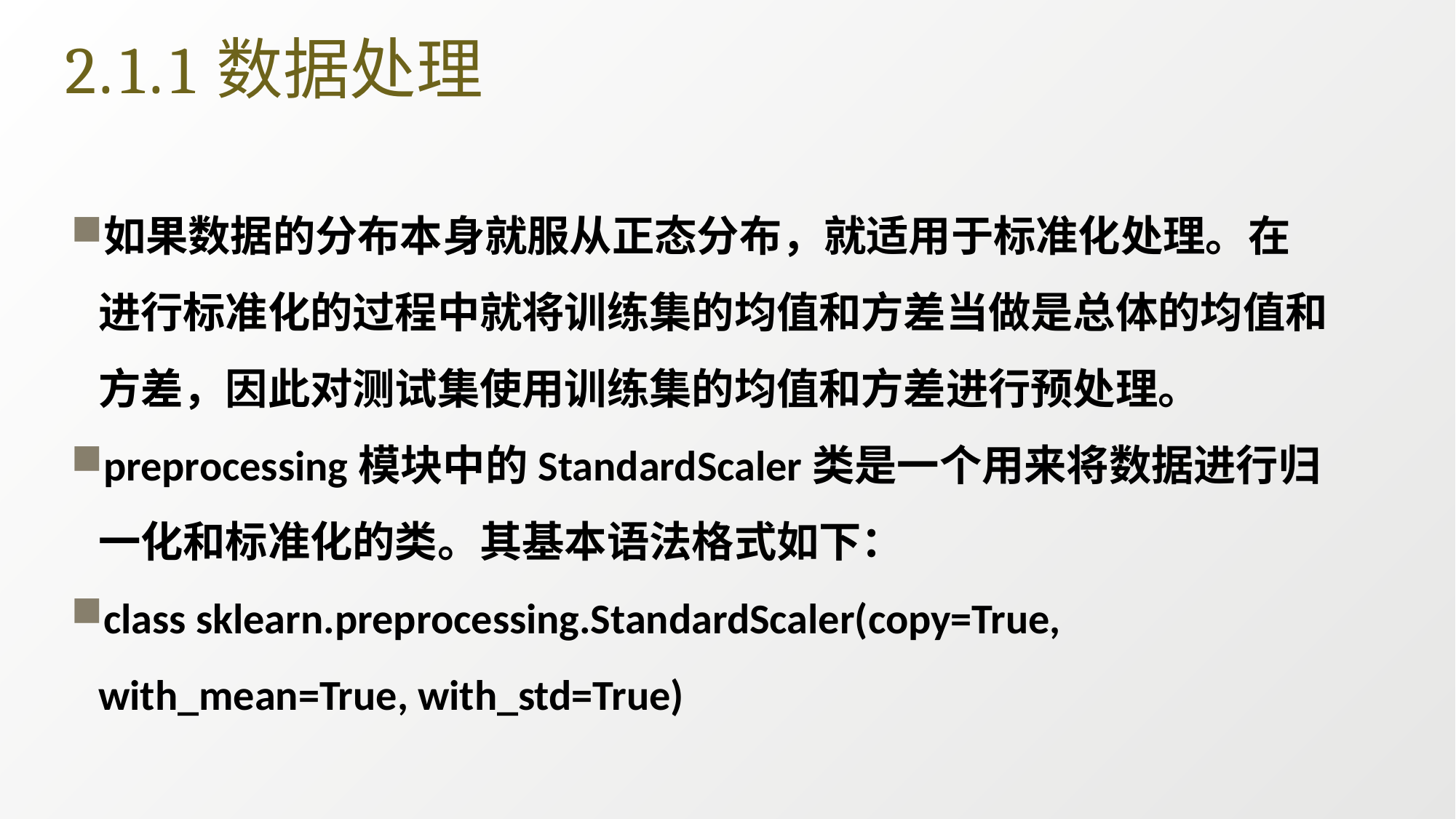

# 2.1.1数据处理
如果数据的分布本身就服从正态分布，就适用于标准化处理。在进行标准化的过程中就将训练集的均值和方差当做是总体的均值和方差，因此对测试集使用训练集的均值和方差进行预处理。
preprocessing模块中的StandardScaler类是一个用来将数据进行归一化和标准化的类。其基本语法格式如下：
class sklearn.preprocessing.StandardScaler(copy=True, with_mean=True, with_std=True)